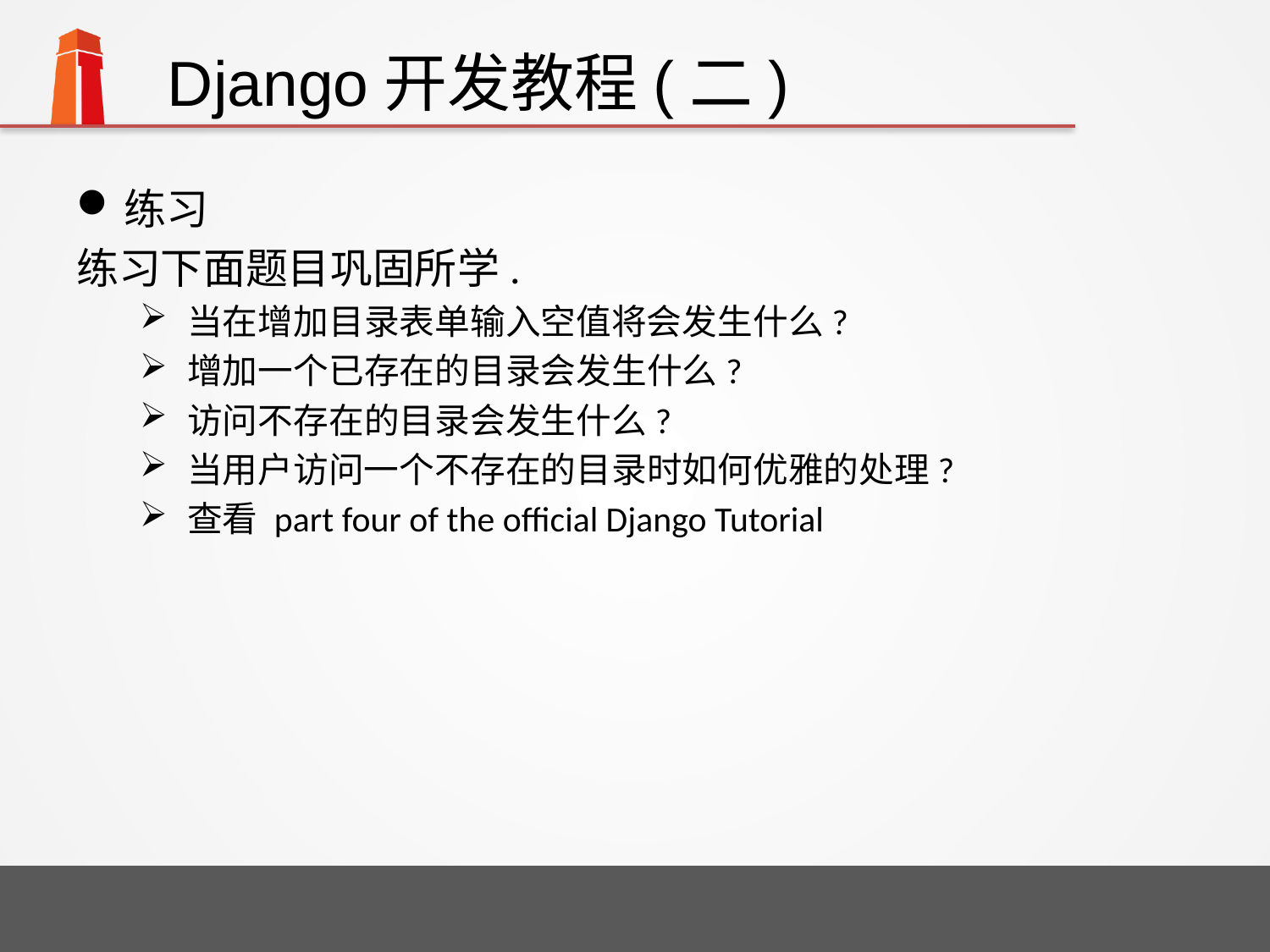

# Django开发教程(二)
练习
练习下面题目巩固所学.
当在增加目录表单输入空值将会发生什么?
增加一个已存在的目录会发生什么?
访问不存在的目录会发生什么?
当用户访问一个不存在的目录时如何优雅的处理?
查看 part four of the official Django Tutorial